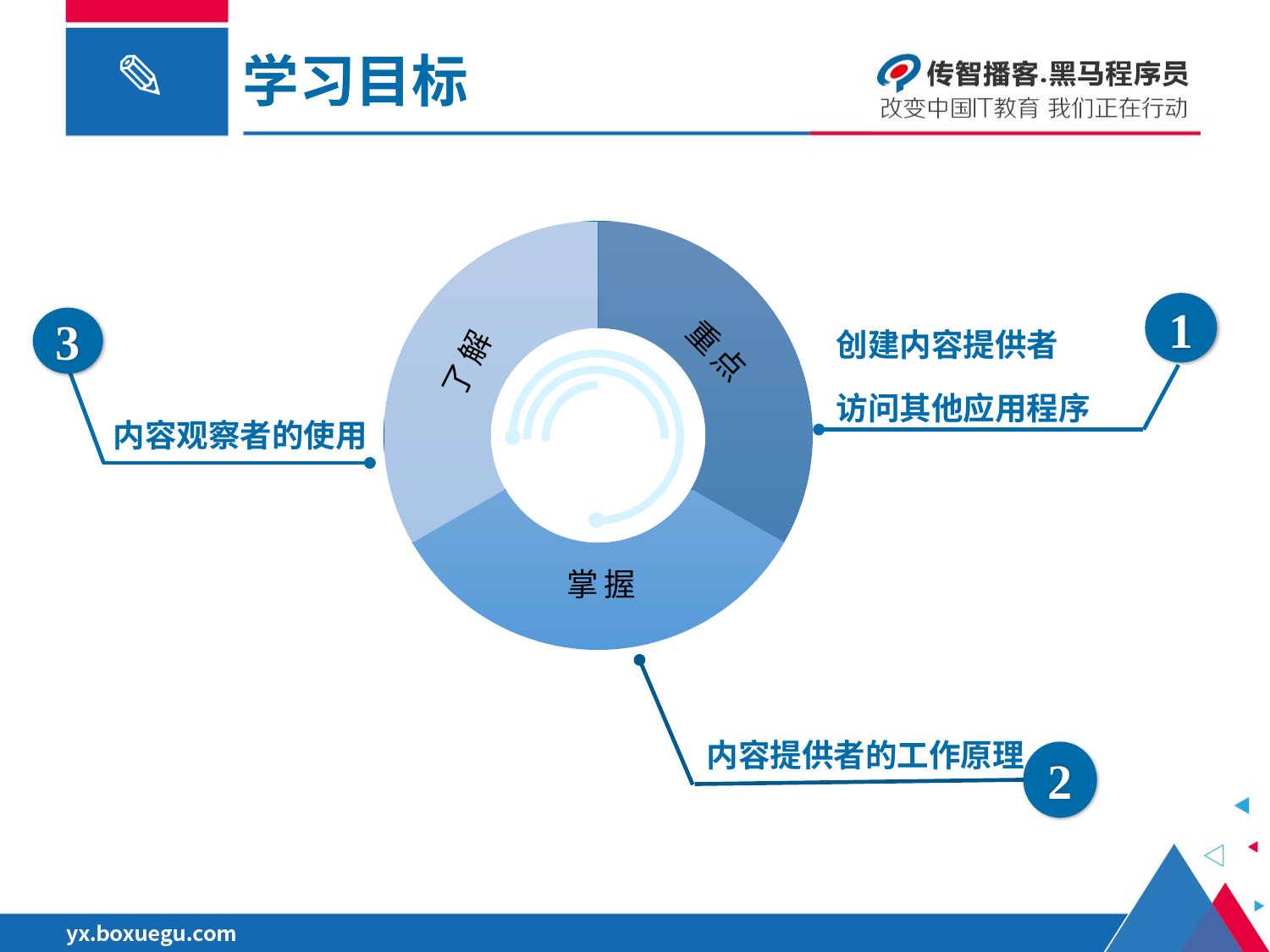

学习目标

### Chart

| Category | 销售额 |
|---|---|
| 掌握知识 | 3.333333333 |
| 理解知识 | 3.333333333 |
| 了解知识 | 3.333333333 |
了解
重点
掌握
创建内容提供者
访问其他应用程序
1

内容观察者的使用
3

2
内容提供者的工作原理